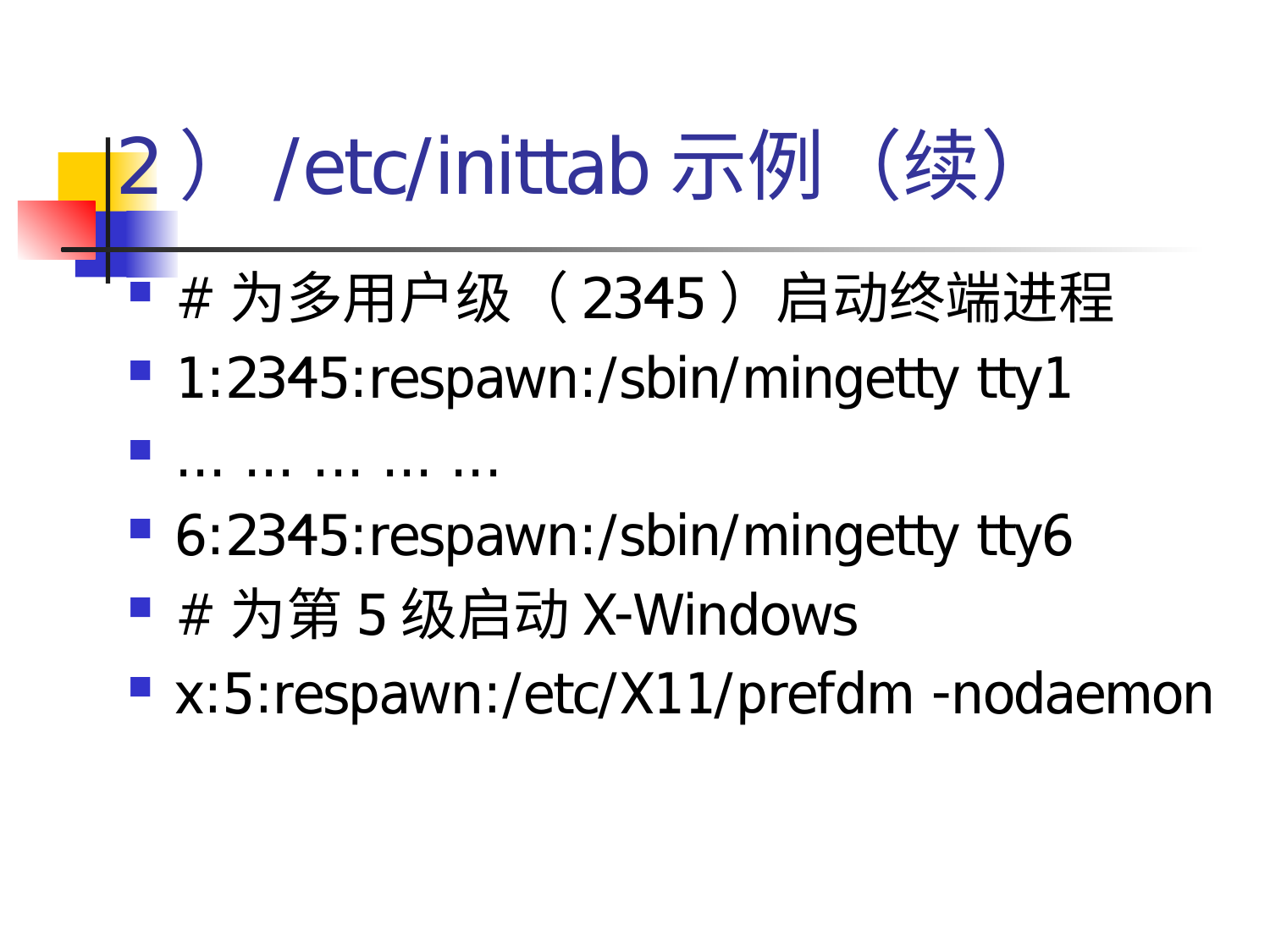

# 2）/etc/inittab示例（续）
#为多用户级（2345）启动终端进程
1:2345:respawn:/sbin/mingetty tty1
... ... ... ... ...
6:2345:respawn:/sbin/mingetty tty6
#为第5级启动X-Windows
x:5:respawn:/etc/X11/prefdm -nodaemon